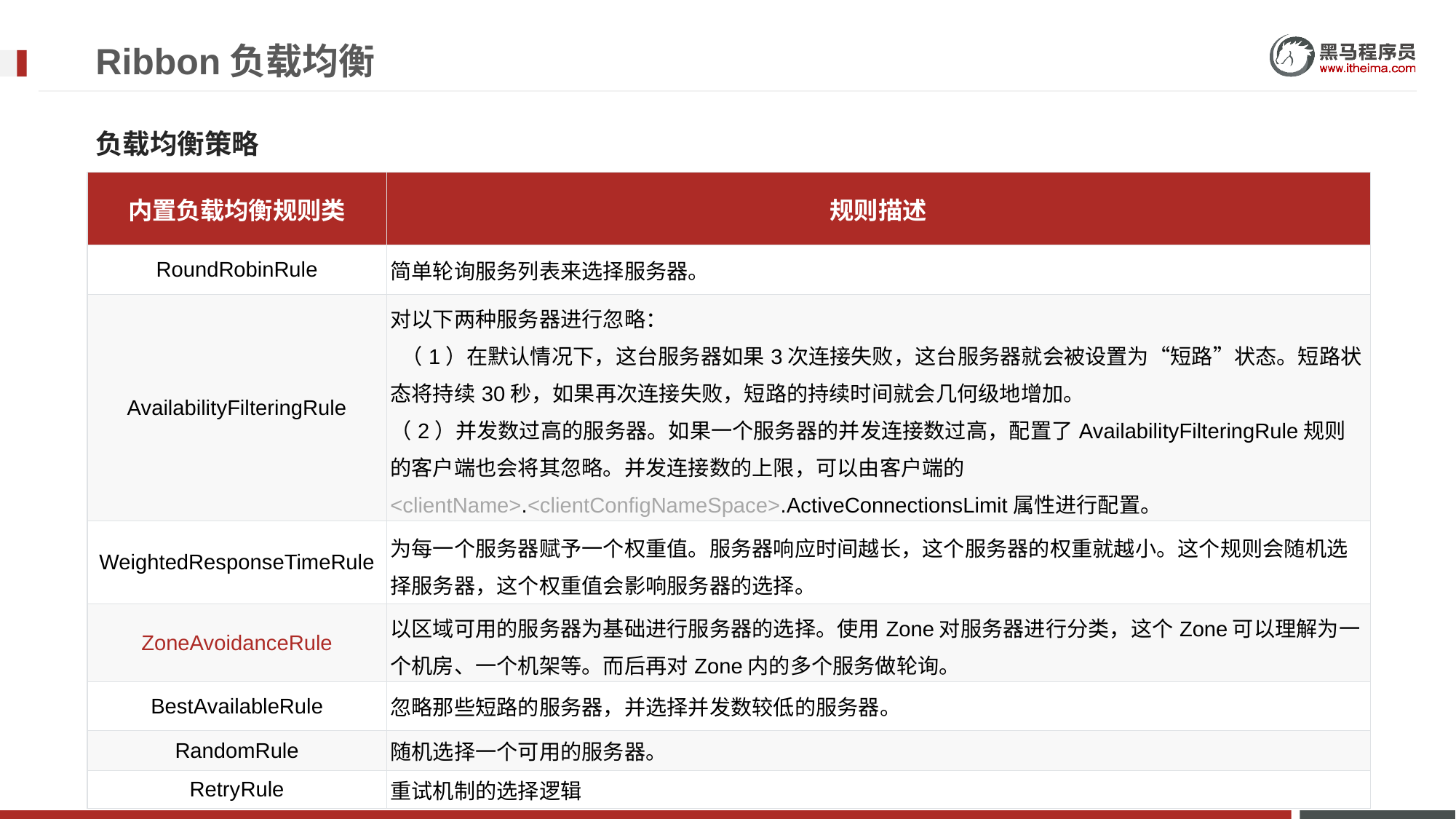

# Ribbon负载均衡
负载均衡策略
| 内置负载均衡规则类 | 规则描述 |
| --- | --- |
| RoundRobinRule | 简单轮询服务列表来选择服务器。 |
| AvailabilityFilteringRule | 对以下两种服务器进行忽略： （1）在默认情况下，这台服务器如果3次连接失败，这台服务器就会被设置为“短路”状态。短路状态将持续30秒，如果再次连接失败，短路的持续时间就会几何级地增加。 （2）并发数过高的服务器。如果一个服务器的并发连接数过高，配置了AvailabilityFilteringRule规则的客户端也会将其忽略。并发连接数的上限，可以由客户端的<clientName>.<clientConfigNameSpace>.ActiveConnectionsLimit属性进行配置。 |
| WeightedResponseTimeRule | 为每一个服务器赋予一个权重值。服务器响应时间越长，这个服务器的权重就越小。这个规则会随机选择服务器，这个权重值会影响服务器的选择。 |
| ZoneAvoidanceRule | 以区域可用的服务器为基础进行服务器的选择。使用Zone对服务器进行分类，这个Zone可以理解为一个机房、一个机架等。而后再对Zone内的多个服务做轮询。 |
| BestAvailableRule | 忽略那些短路的服务器，并选择并发数较低的服务器。 |
| RandomRule | 随机选择一个可用的服务器。 |
| RetryRule | 重试机制的选择逻辑 |